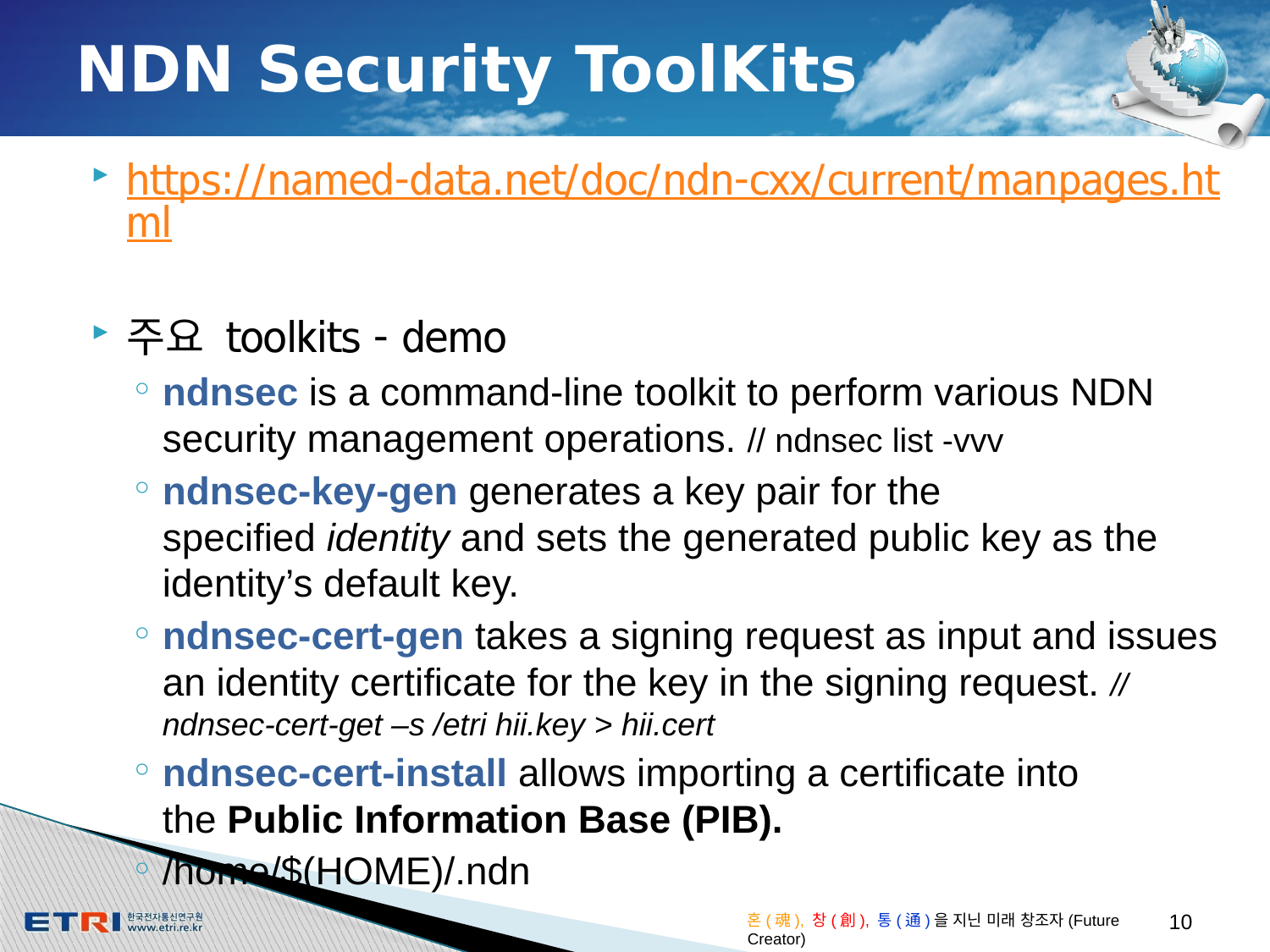

# NDN Security ToolKits
https://named-data.net/doc/ndn-cxx/current/manpages.html

주요 toolkits - demo
ndnsec is a command-line toolkit to perform various NDN security management operations. // ndnsec list -vvv
ndnsec-key-gen generates a key pair for the specified identity and sets the generated public key as the identity’s default key.
ndnsec-cert-gen takes a signing request as input and issues an identity certificate for the key in the signing request. // ndnsec-cert-get –s /etri hii.key > hii.cert
ndnsec-cert-install allows importing a certificate into the Public Information Base (PIB).
/home/$(HOME)/.ndn
10